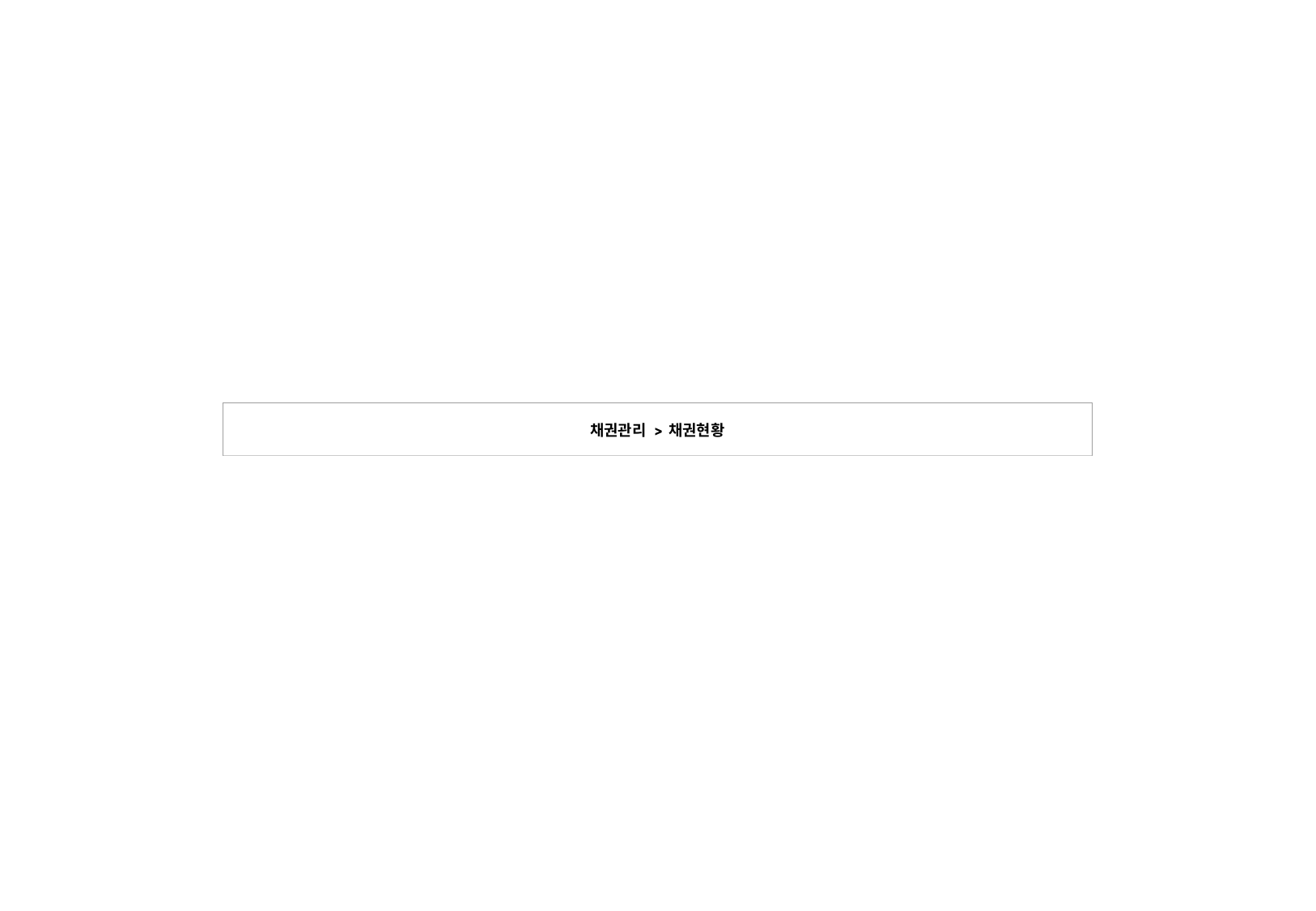

| 채권관리 > 채권현황 |
| --- |